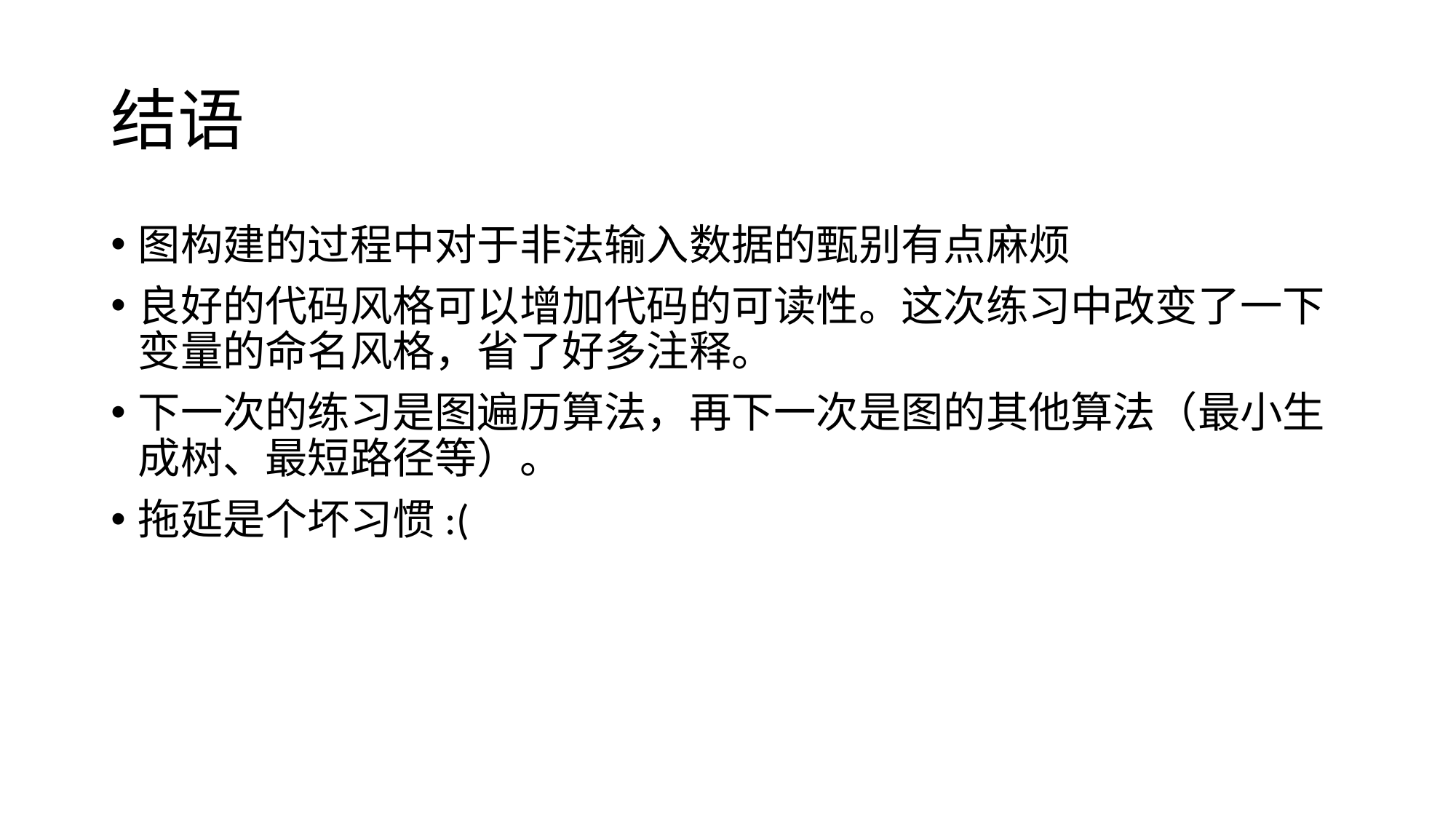

# 结语
图构建的过程中对于非法输入数据的甄别有点麻烦
良好的代码风格可以增加代码的可读性。这次练习中改变了一下变量的命名风格，省了好多注释。
下一次的练习是图遍历算法，再下一次是图的其他算法（最小生成树、最短路径等）。
拖延是个坏习惯:(